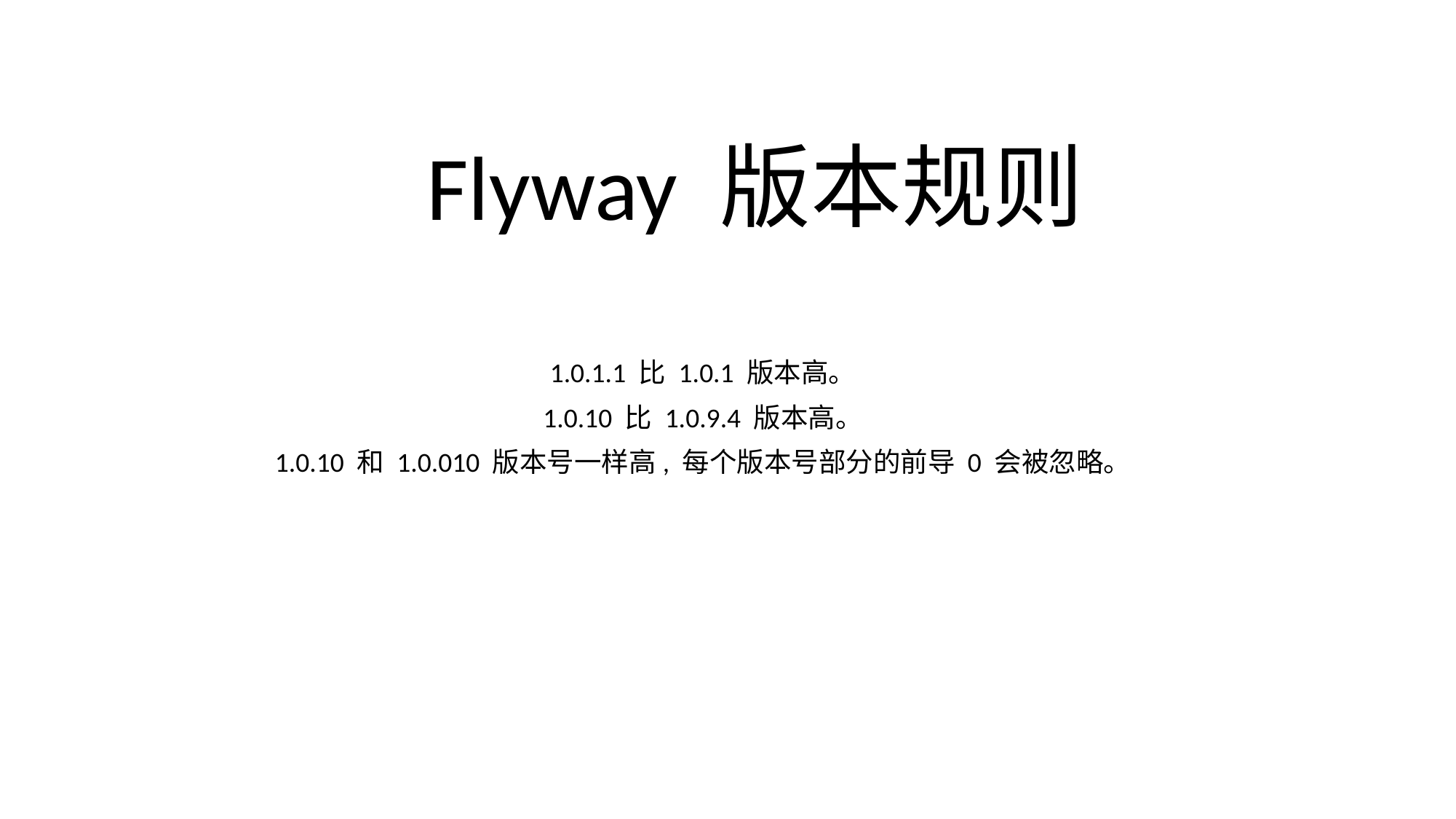

# Flyway 版本规则
1.0.1.1 比 1.0.1 版本高。
1.0.10 比 1.0.9.4 版本高。
1.0.10 和 1.0.010 版本号一样高, 每个版本号部分的前导 0 会被忽略。